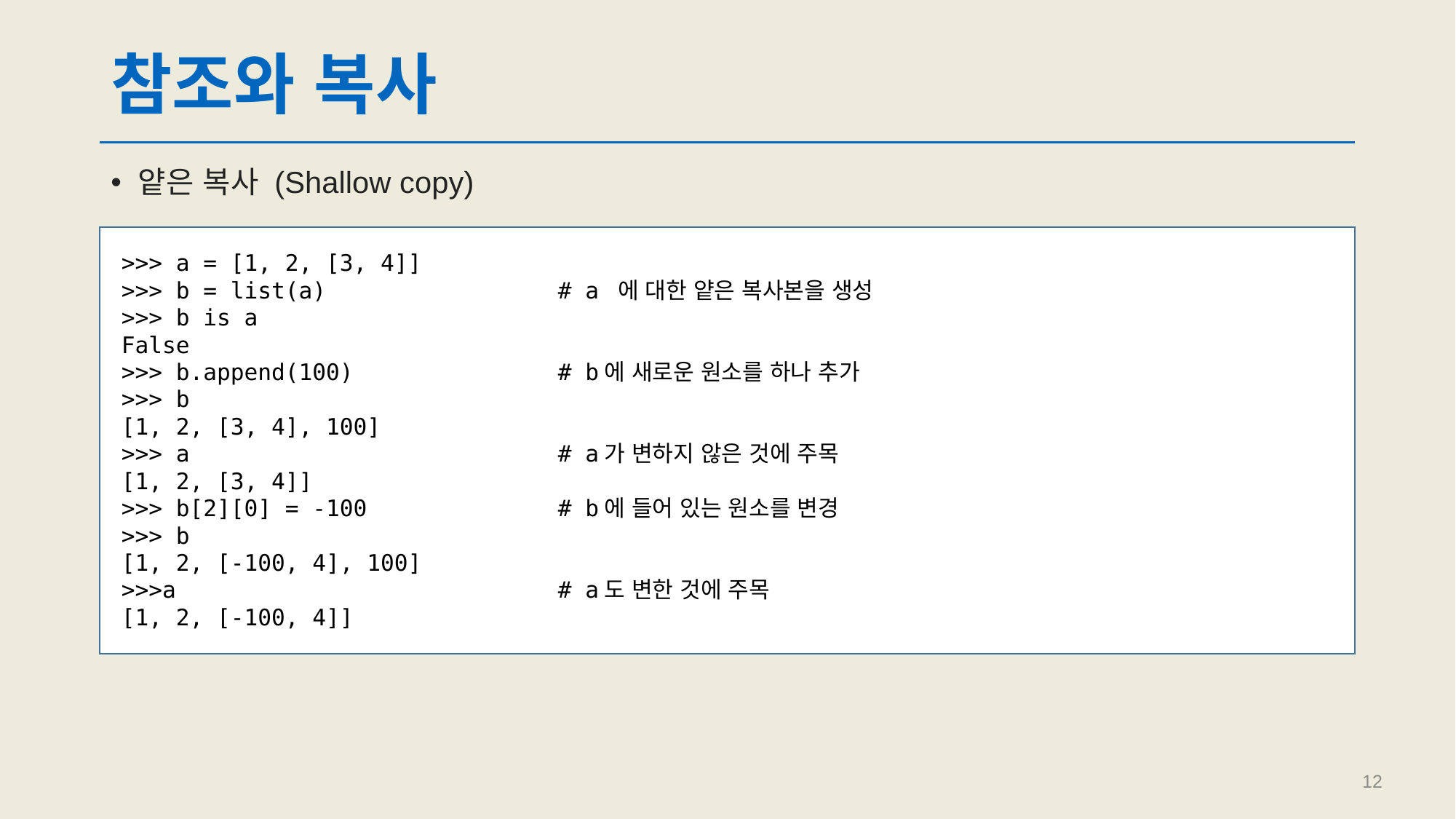

# 참조와 복사
얕은 복사 (Shallow copy)
>>> a = [1, 2, [3, 4]]
>>> b = list(a)			# a 에 대한 얕은 복사본을 생성
>>> b is a
False
>>> b.append(100)		# b에 새로운 원소를 하나 추가
>>> b
[1, 2, [3, 4], 100]
>>> a 				# a가 변하지 않은 것에 주목
[1, 2, [3, 4]]
>>> b[2][0] = -100 		# b에 들어 있는 원소를 변경
>>> b
[1, 2, [-100, 4], 100]
>>>a				# a도 변한 것에 주목
[1, 2, [-100, 4]]
12